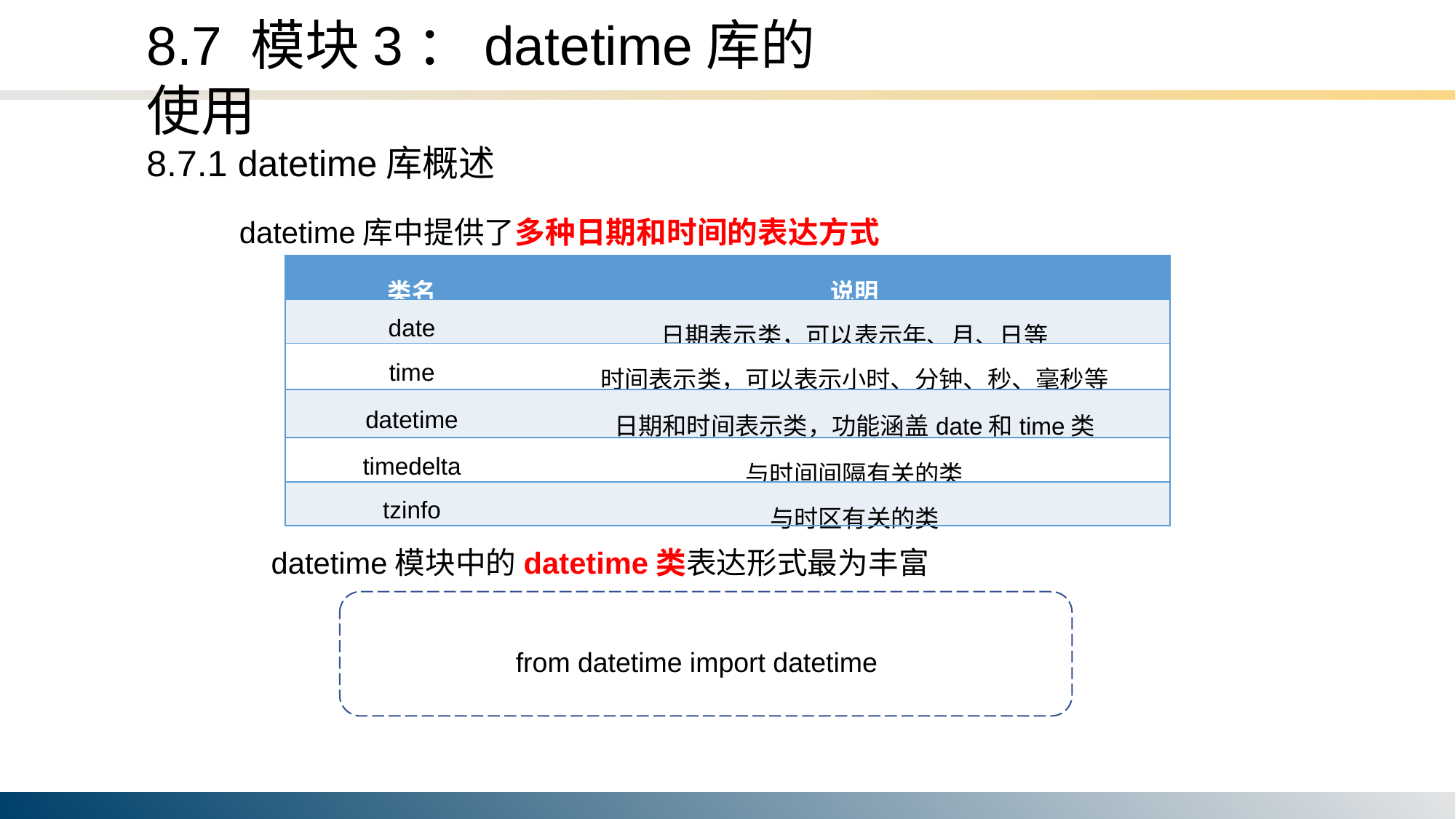

8.7 模块3：datetime库的使用
8.7.1 datetime库概述
datetime库中提供了多种日期和时间的表达方式
| 类名 | 说明 |
| --- | --- |
| date | 日期表示类，可以表示年、月、日等 |
| time | 时间表示类，可以表示小时、分钟、秒、毫秒等 |
| datetime | 日期和时间表示类，功能涵盖date和time类 |
| timedelta | 与时间间隔有关的类 |
| tzinfo | 与时区有关的类 |
datetime模块中的datetime类表达形式最为丰富

from datetime import datetime